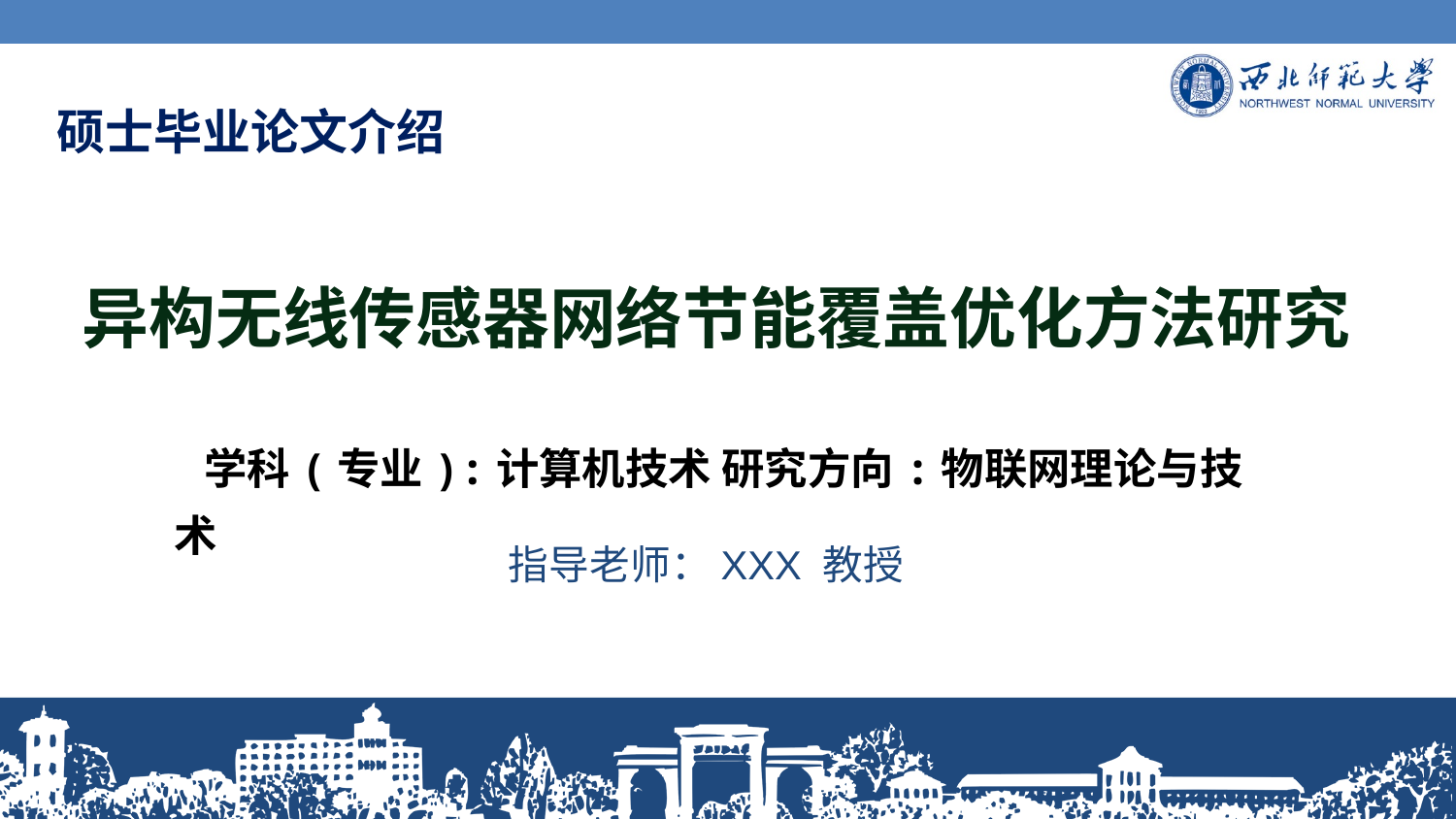

硕士毕业论文介绍
异构无线传感器网络节能覆盖优化方法研究

  学科(专业):计算机技术 研究方向:物联网理论与技术
指导老师：XXX 教授